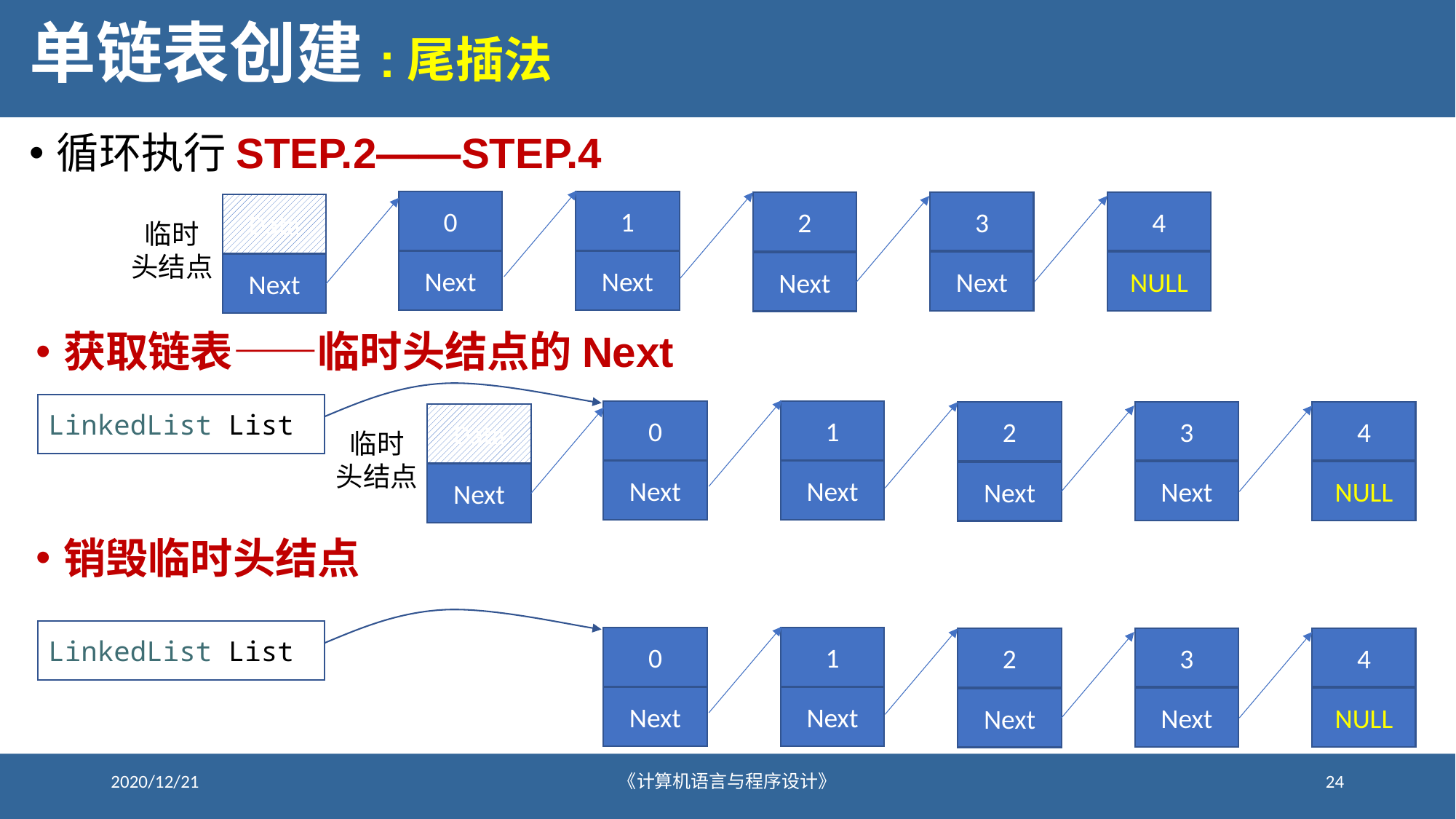

# 单链表创建:尾插法
循环执行STEP.2——STEP.4
0
Next
1
Next
3
Next
4
NULL
2
Next
Data
Next
临时
头结点
获取链表——临时头结点的Next

LinkedList ListL
0
Next
1
Next
3
Next
4
NULL
2
Next
Data
Next
临时
头结点
销毁临时头结点

LinkedList ListL
0
Next
1
Next
3
Next
4
NULL
2
Next
2020/12/21
《计算机语言与程序设计》
24